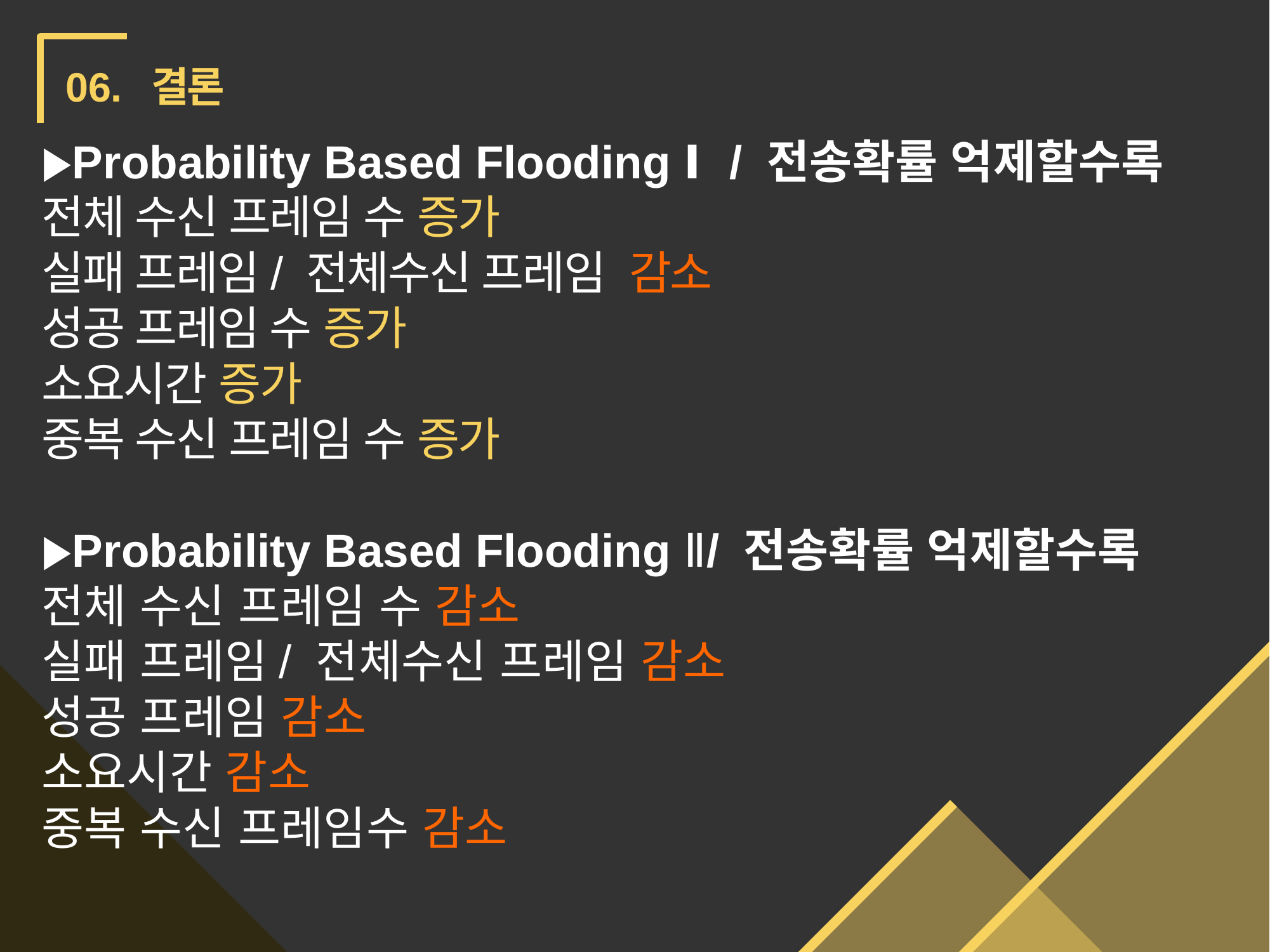

06.  결론

▶Probability Based Flooding Ⅰ/ 전송확률 억제할수록
전체 수신 프레임 수 증가
실패 프레임/ 전체수신 프레임  감소
성공 프레임 수 증가
소요시간 증가
중복 수신 프레임 수 증가

▶Probability Based Flooding Ⅱ/ 전송확률 억제할수록
전체 수신 프레임 수 감소
실패 프레임/ 전체수신 프레임 감소
성공 프레임 감소
소요시간 감소
중복 수신 프레임수 감소